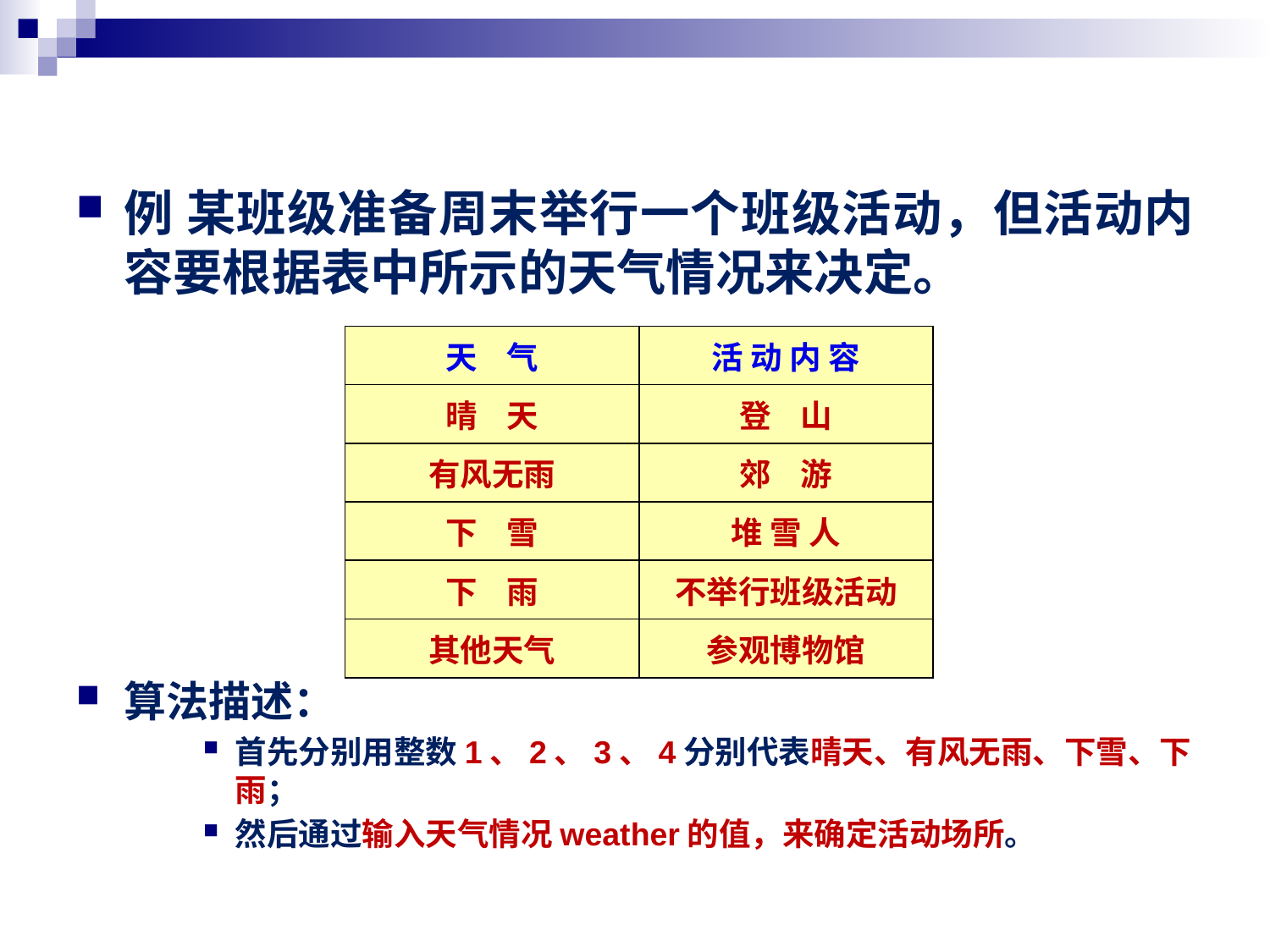

例 某班级准备周末举行一个班级活动，但活动内容要根据表中所示的天气情况来决定。

算法描述：
首先分别用整数1、2、3、4分别代表晴天、有风无雨、下雪、下雨；
然后通过输入天气情况weather的值，来确定活动场所。
| 天 气 | 活 动 内 容 |
| --- | --- |
| 晴 天 | 登 山 |
| 有风无雨 | 郊 游 |
| 下 雪 | 堆 雪 人 |
| 下 雨 | 不举行班级活动 |
| 其他天气 | 参观博物馆 |
28